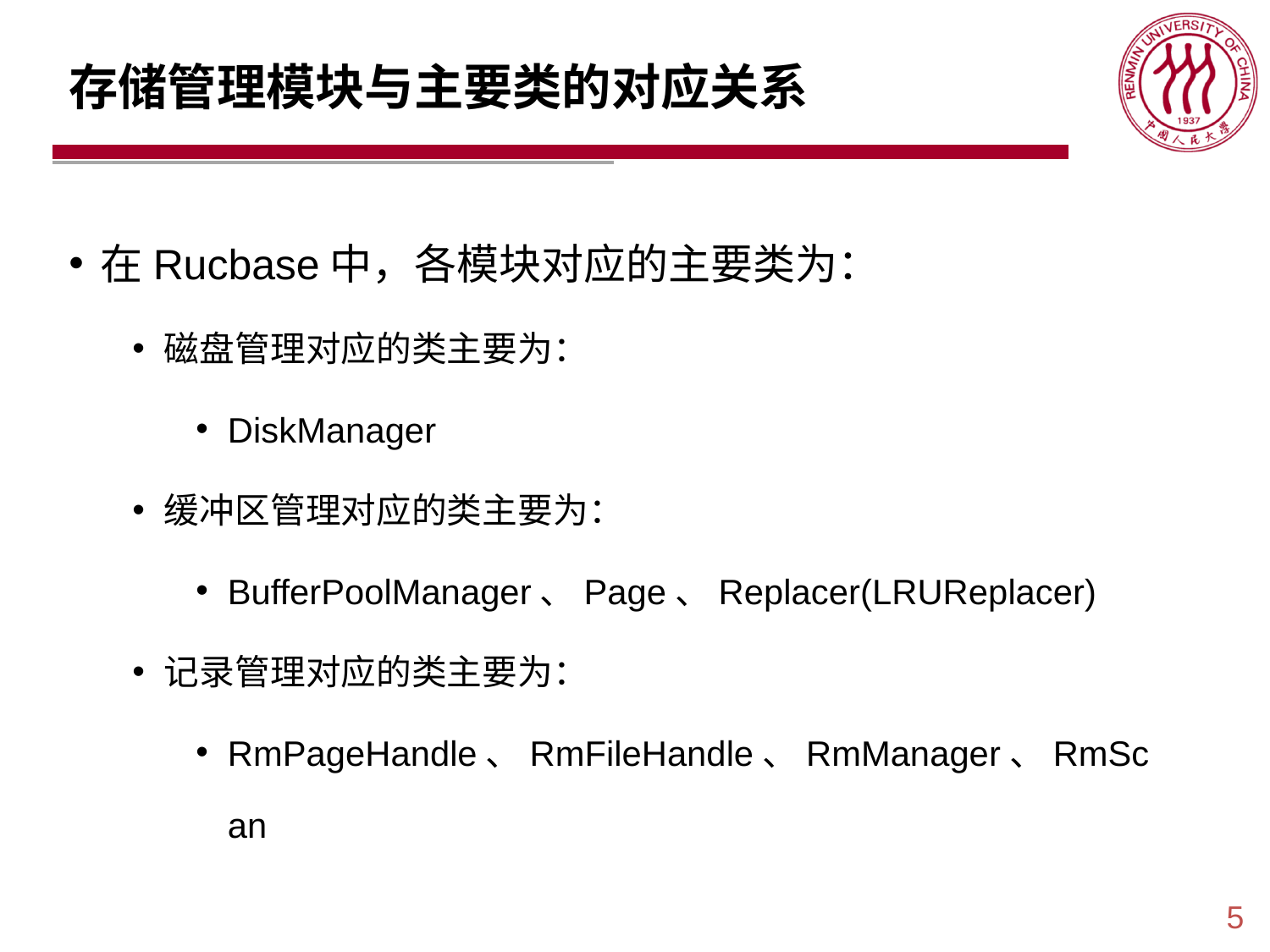

# 存储管理模块与主要类的对应关系
在Rucbase中，各模块对应的主要类为：
磁盘管理对应的类主要为：
DiskManager
缓冲区管理对应的类主要为：
BufferPoolManager、Page、Replacer(LRUReplacer)
记录管理对应的类主要为：
RmPageHandle、RmFileHandle、RmManager、RmScan